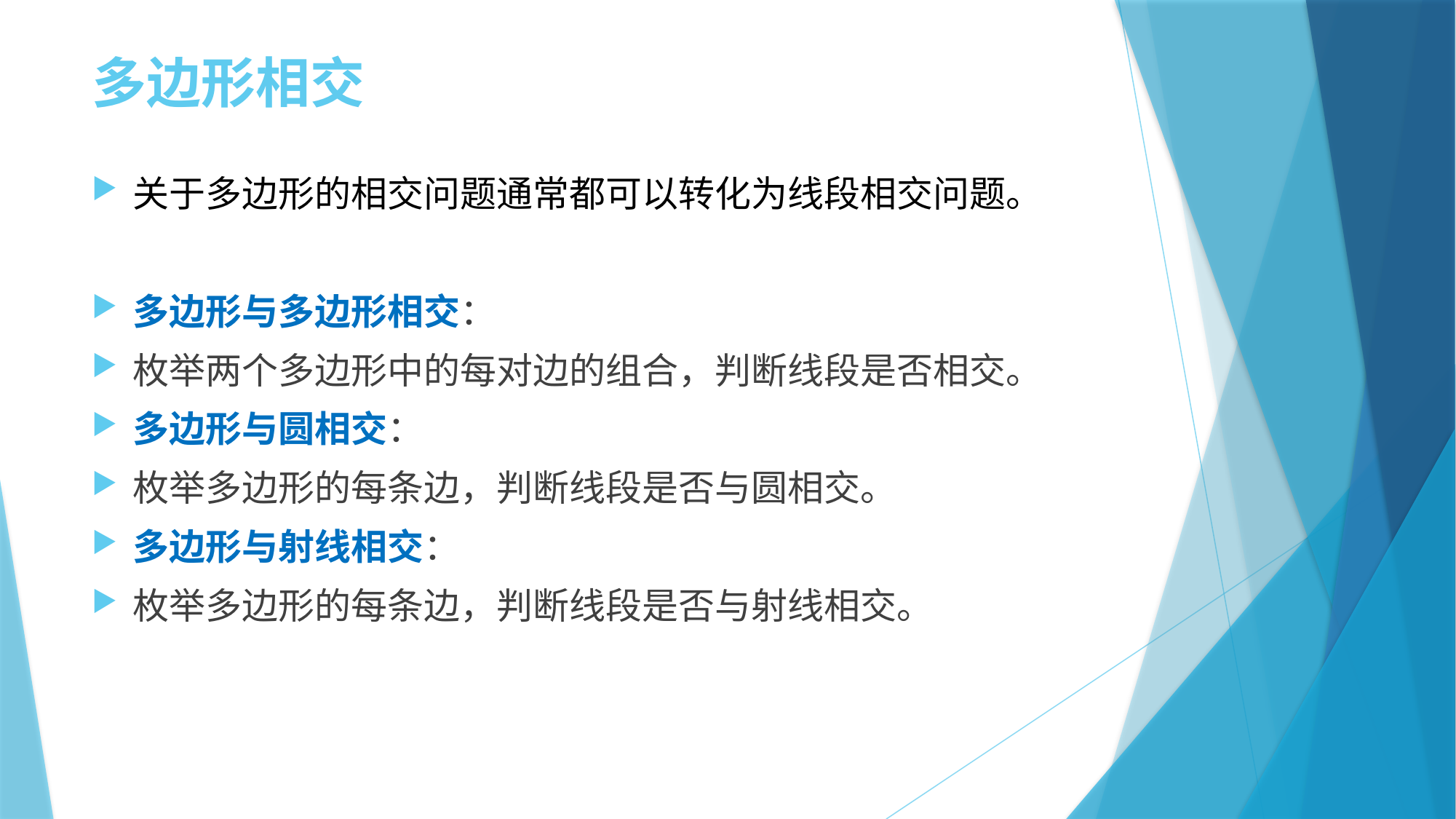

# 多边形相交
关于多边形的相交问题通常都可以转化为线段相交问题。

多边形与多边形相交：
枚举两个多边形中的每对边的组合，判断线段是否相交。
多边形与圆相交：
枚举多边形的每条边，判断线段是否与圆相交。
多边形与射线相交：
枚举多边形的每条边，判断线段是否与射线相交。